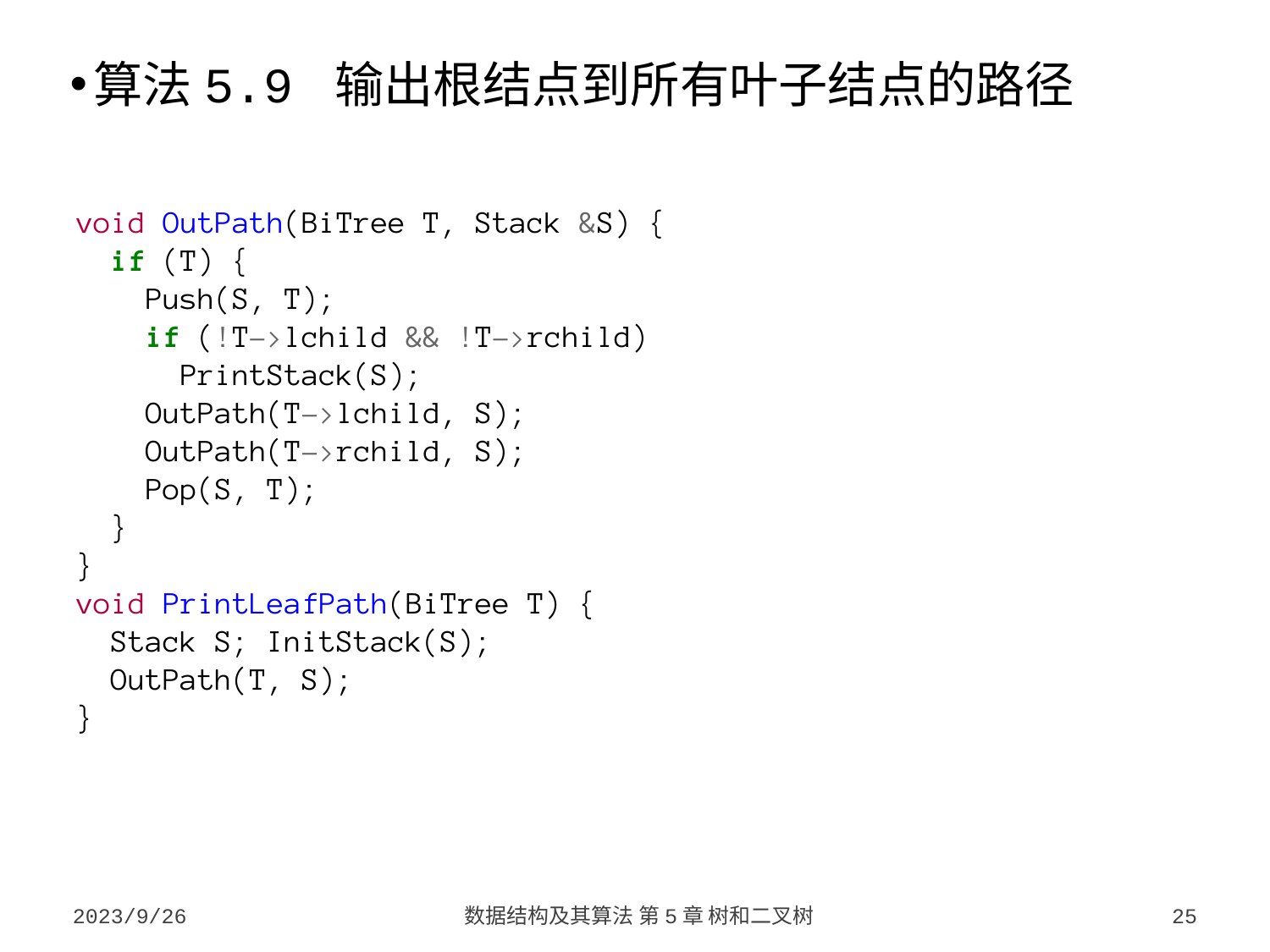

算法5.9 输出根结点到所有叶子结点的路径
void OutPath(BiTree T, Stack &S) {
  if (T) {
    Push(S, T);
    if (!T->lchild && !T->rchild)
      PrintStack(S);
    OutPath(T->lchild, S);
    OutPath(T->rchild, S);
    Pop(S, T);
  }
}
void PrintLeafPath(BiTree T) {
  Stack S; InitStack(S);
  OutPath(T, S);
}
2023/9/26
数据结构及其算法 第5章 树和二叉树
25